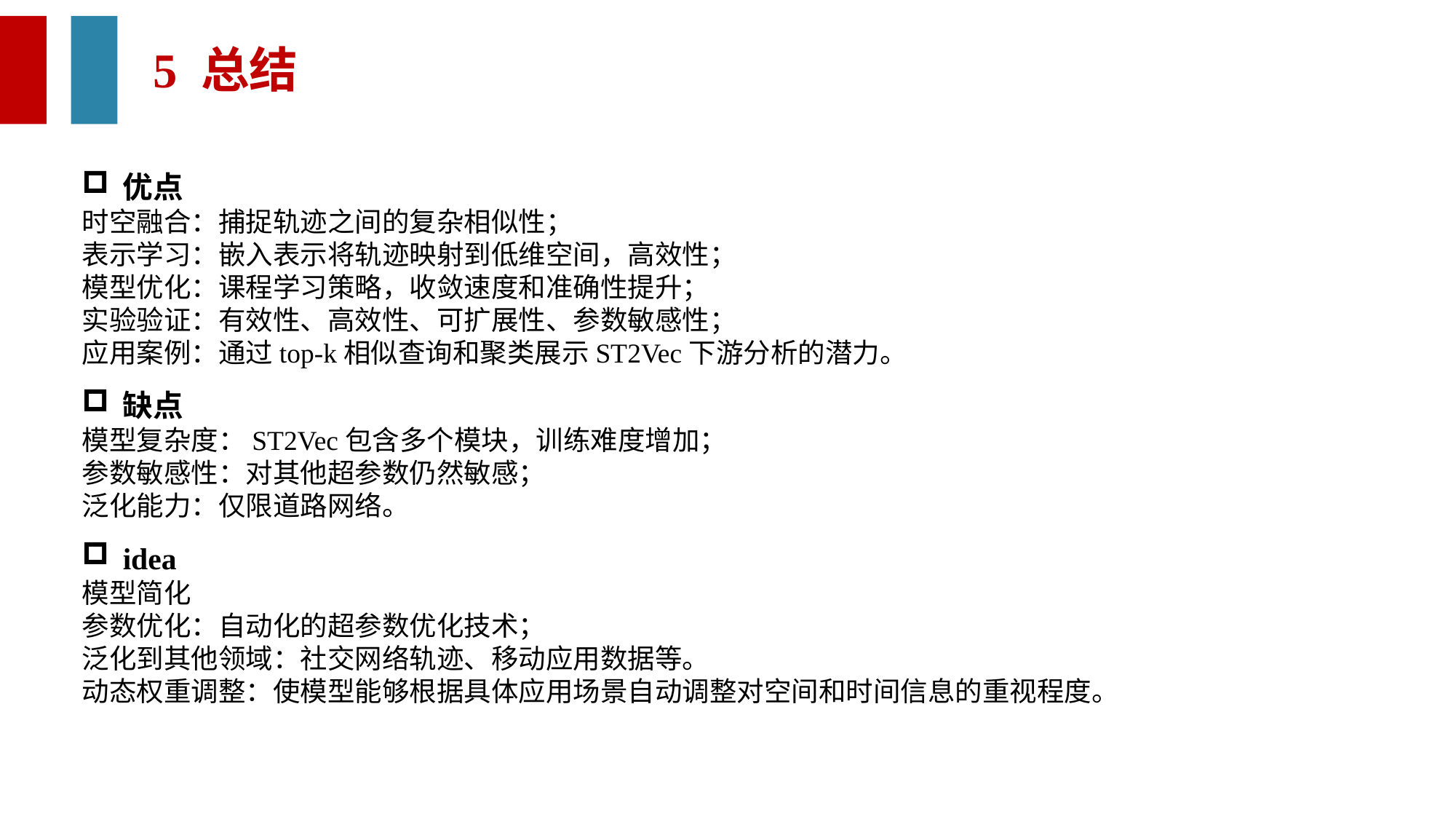

5 总结
优点
时空融合：捕捉轨迹之间的复杂相似性；
表示学习：嵌入表示将轨迹映射到低维空间，高效性；
模型优化：课程学习策略，收敛速度和准确性提升；
实验验证：有效性、高效性、可扩展性、参数敏感性；
应用案例：通过top-k相似查询和聚类展示ST2Vec下游分析的潜力。
缺点
模型复杂度：ST2Vec包含多个模块，训练难度增加；
参数敏感性：对其他超参数仍然敏感；
泛化能力：仅限道路网络。
idea
模型简化
参数优化：自动化的超参数优化技术；
泛化到其他领域：社交网络轨迹、移动应用数据等。
动态权重调整：使模型能够根据具体应用场景自动调整对空间和时间信息的重视程度。